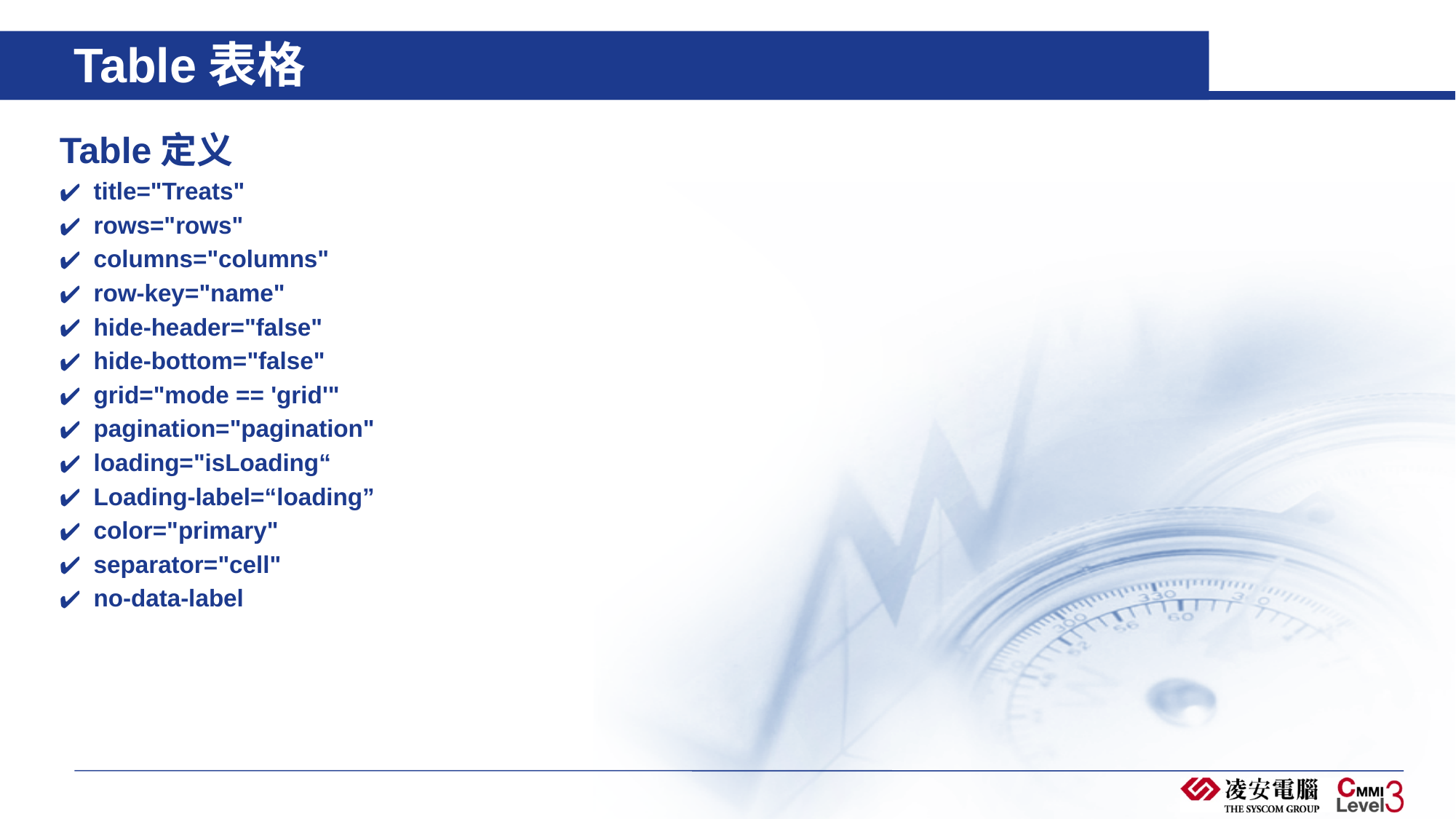

# Table表格
Table定义
title="Treats"
rows="rows"
columns="columns"
row-key="name"
hide-header="false"
hide-bottom="false"
grid="mode == 'grid'"
pagination="pagination"
loading="isLoading“
Loading-label=“loading”
color="primary"
separator="cell"
no-data-label